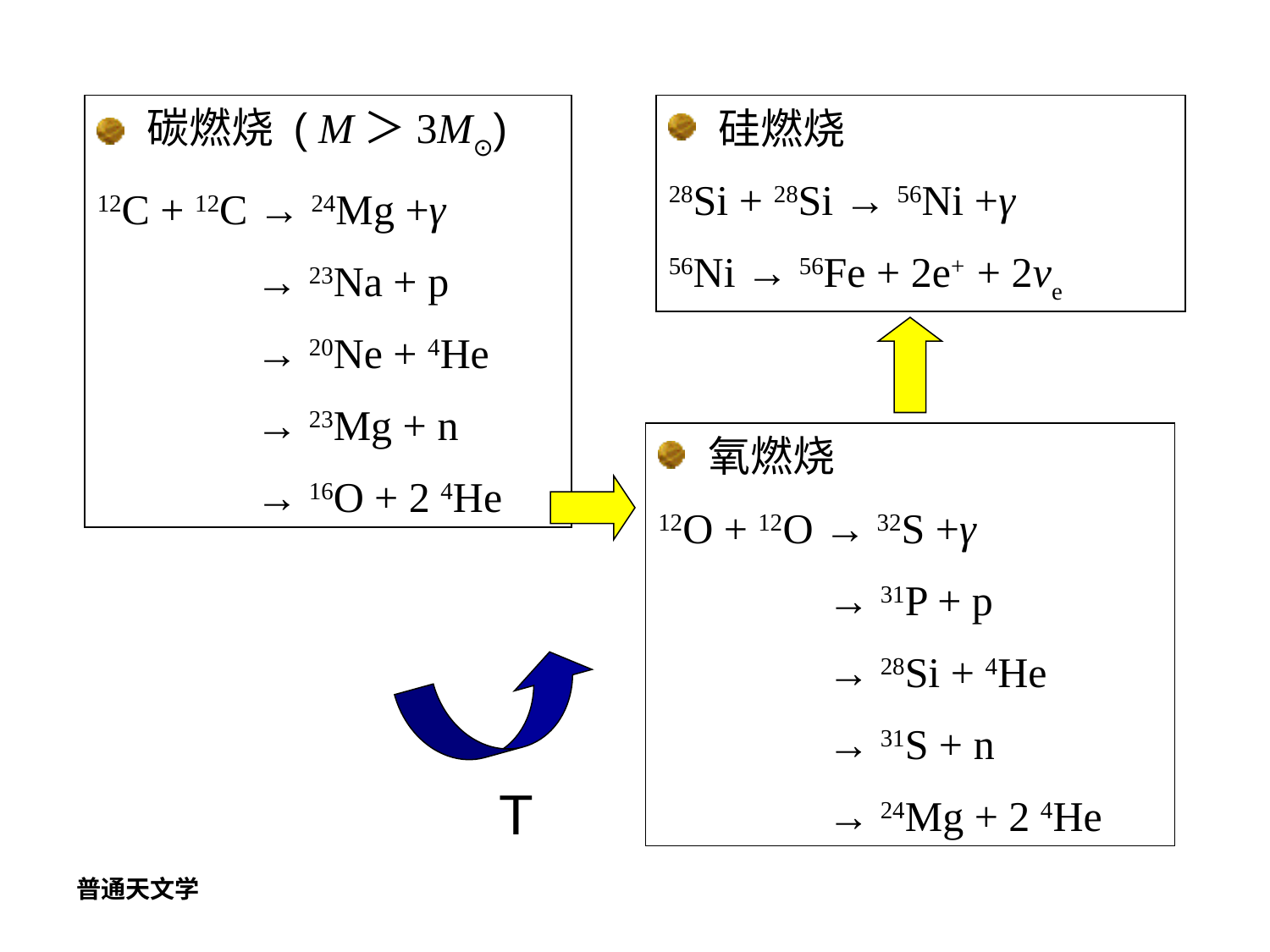

碳燃烧 ( M＞3M⊙)
12C + 12C → 24Mg +γ
               → 23Na + p
               → 20Ne + 4He
               → 23Mg + n
               → 16O + 2 4He
 硅燃烧
28Si + 28Si → 56Ni +γ
56Ni → 56Fe + 2e+  + 2νe

 氧燃烧
12O + 12O → 32S +γ
                → 31P + p
                → 28Si + 4He
                → 31S + n
                → 24Mg + 2 4He

T
普通天文学